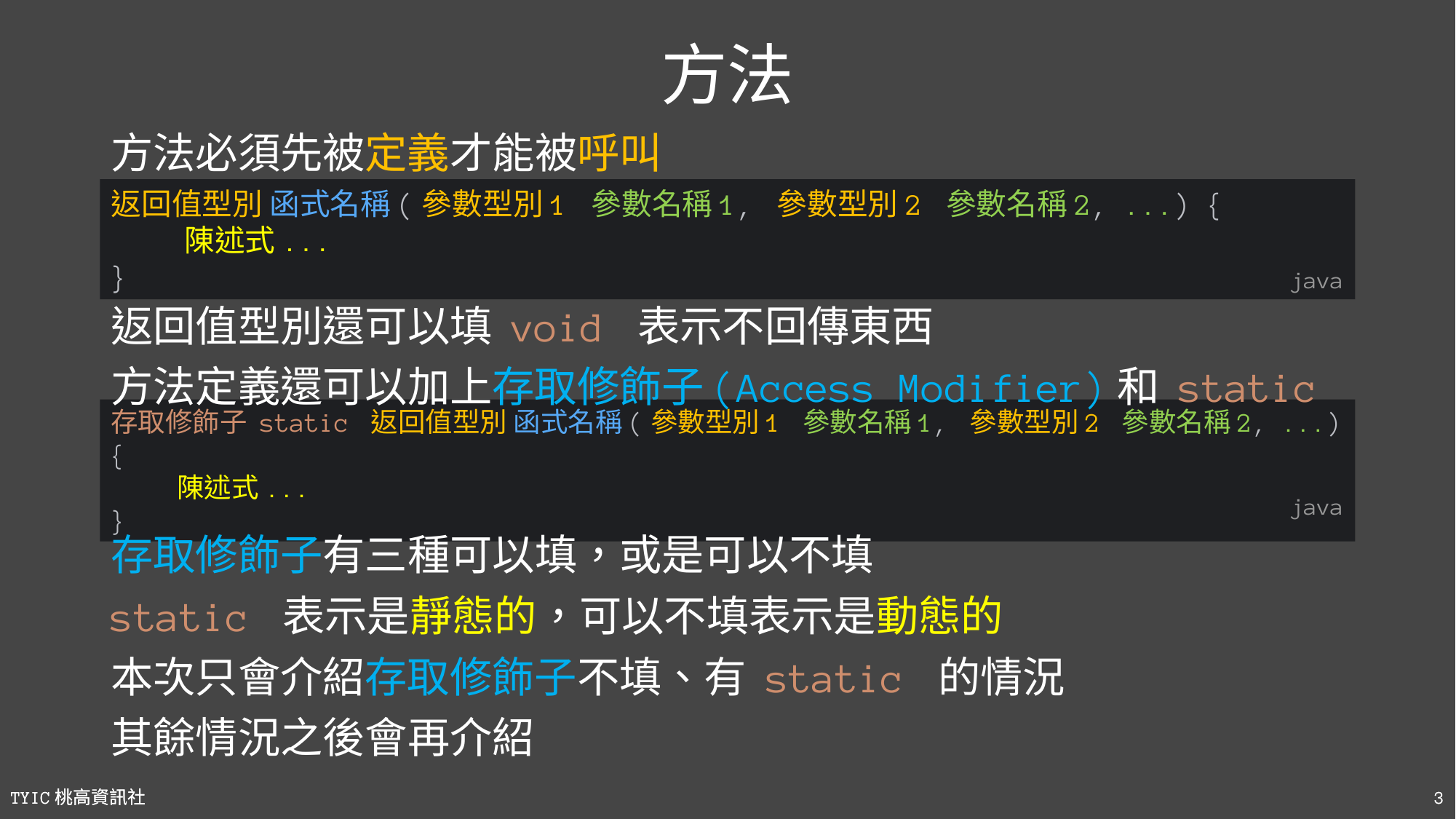

# 方法
方法必須先被定義才能被呼叫
返回值型別 函式名稱(參數型別1 參數名稱1, 參數型別2 參數名稱2, ...) {
    陳述式...
}
java
返回值型別還可以填 void 表示不回傳東西
方法定義還可以加上存取修飾子(Access Modifier)和 static
存取修飾子 static 返回值型別 函式名稱(參數型別1 參數名稱1, 參數型別2 參數名稱2, ...) {
    陳述式...
}
java
存取修飾子有三種可以填，或是可以不填
static 表示是靜態的，可以不填表示是動態的
本次只會介紹存取修飾子不填、有 static 的情況
其餘情況之後會再介紹